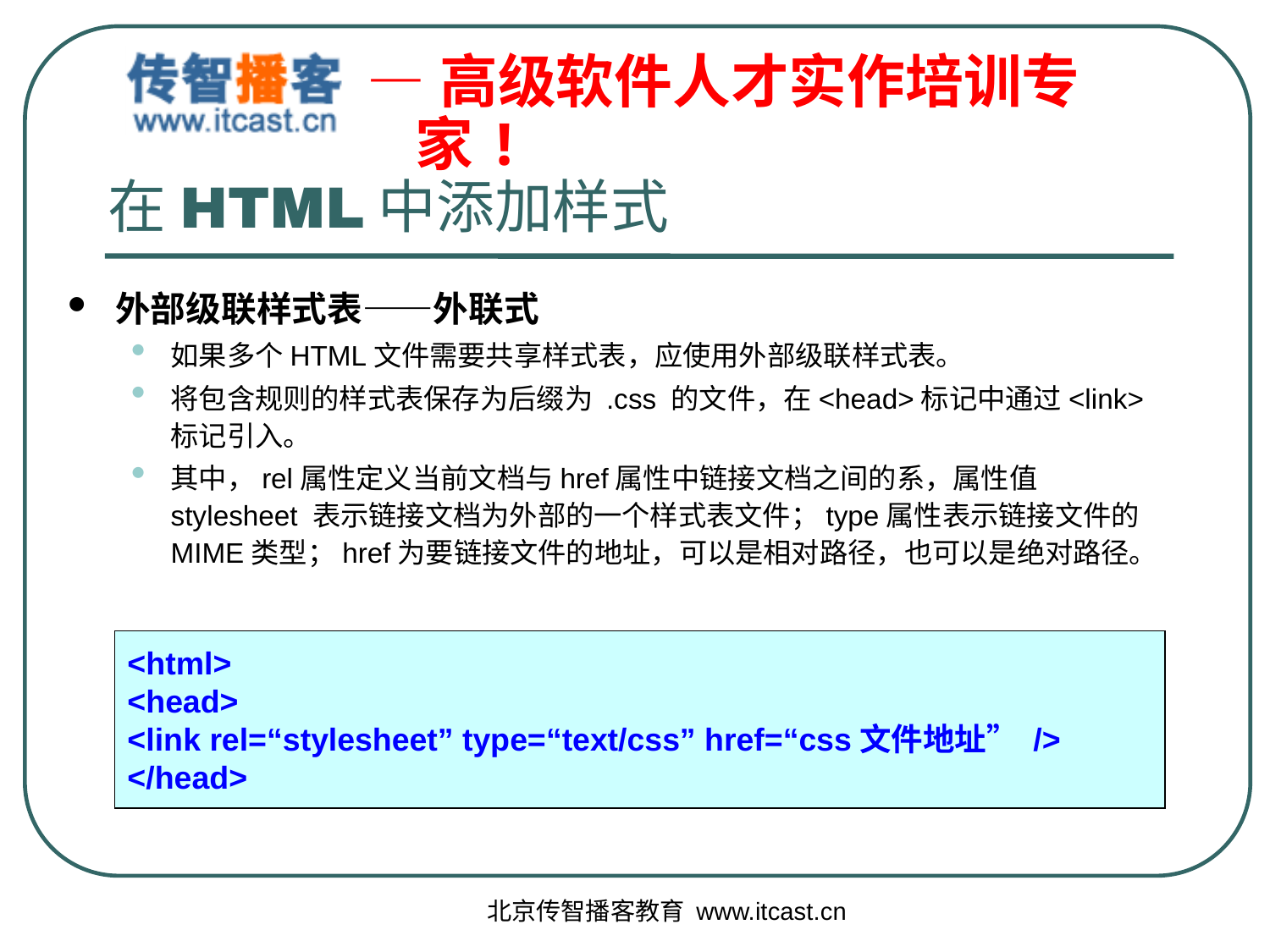

# 在HTML中添加样式
外部级联样式表——外联式
如果多个HTML文件需要共享样式表，应使用外部级联样式表。
将包含规则的样式表保存为后缀为 .css 的文件，在<head>标记中通过<link>标记引入。
其中，rel属性定义当前文档与href属性中链接文档之间的系，属性值 stylesheet 表示链接文档为外部的一个样式表文件；type属性表示链接文件的MIME类型；href为要链接文件的地址，可以是相对路径，也可以是绝对路径。
<html>
<head>
<link rel=“stylesheet” type=“text/css” href=“css文件地址” />
</head>